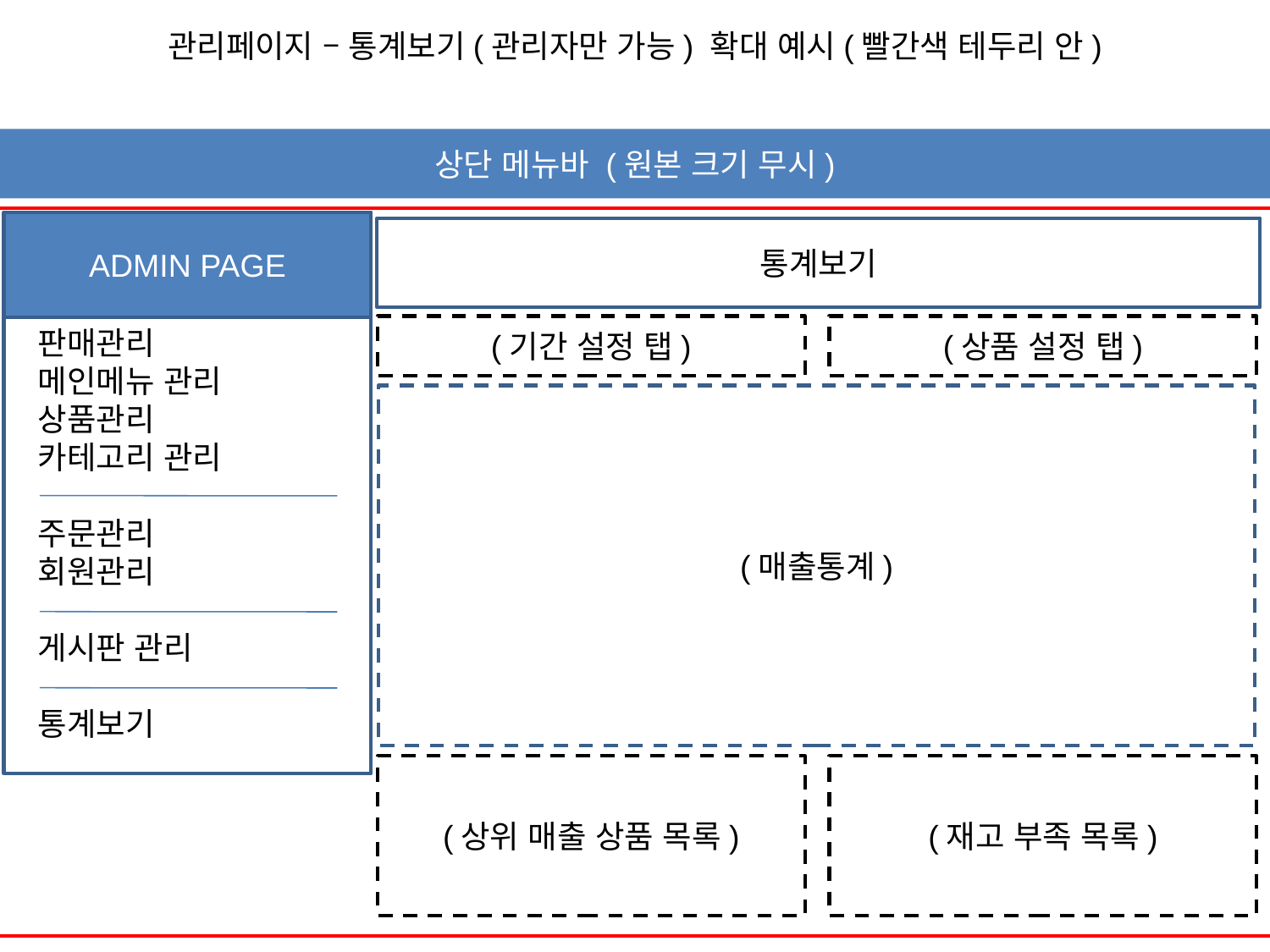

관리페이지 – 통계보기(관리자만 가능) 확대 예시(빨간색 테두리 안)
상단 메뉴바 (원본 크기 무시)

ADMIN PAGE
통계보기
(기간 설정 탭)
(상품 설정 탭)
  판매관리
  메인메뉴 관리
  상품관리
  카테고리 관리

  주문관리
  회원관리

  게시판 관리

  통계보기
(매출통계)
(상위 매출 상품 목록)
(재고 부족 목록)